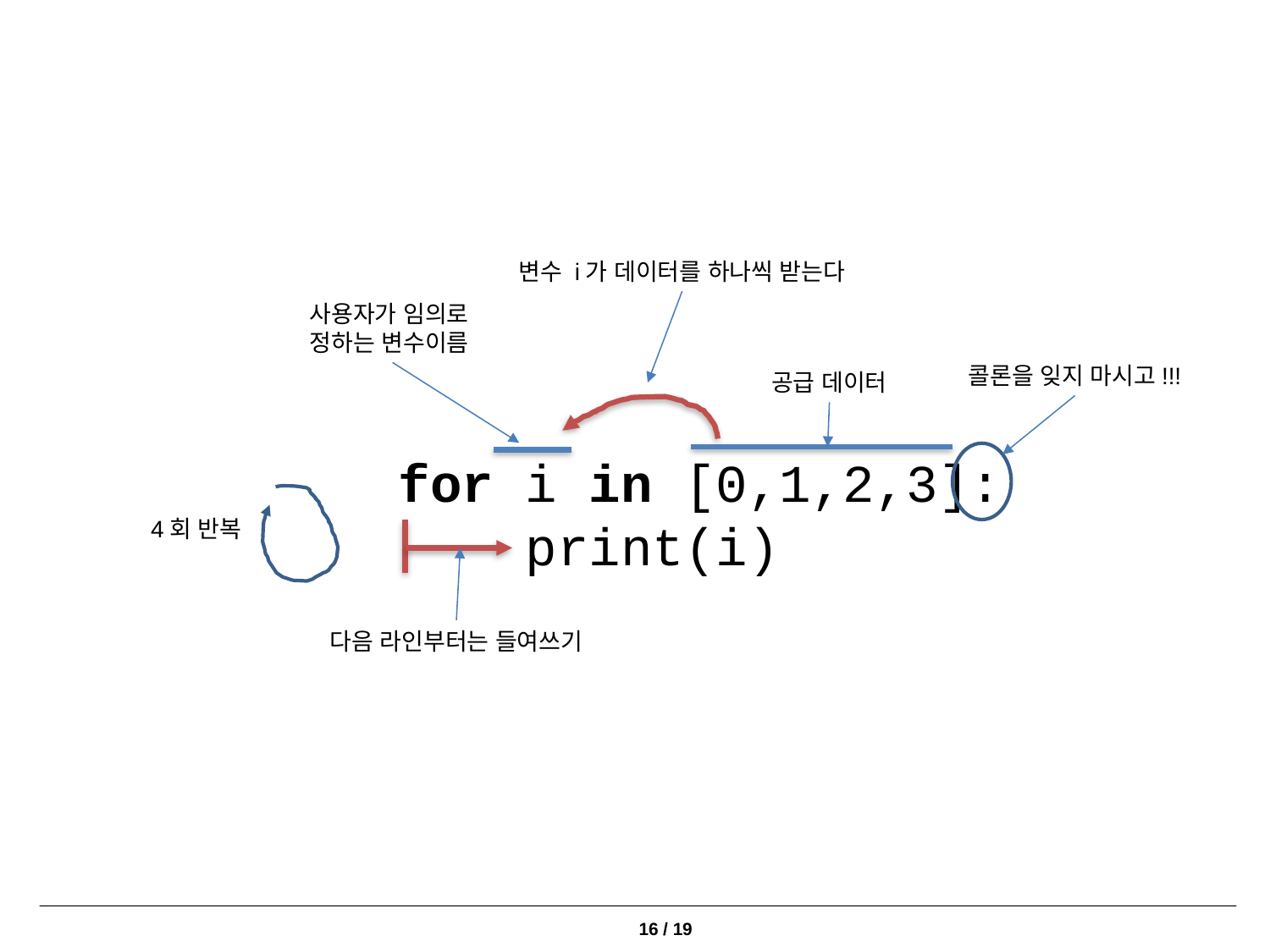

변수 i가 데이터를 하나씩 받는다
사용자가 임의로
정하는 변수이름
콜론을 잊지 마시고!!!
공급 데이터

for i in [0,1,2,3]:
    print(i)

4회 반복
다음 라인부터는 들여쓰기